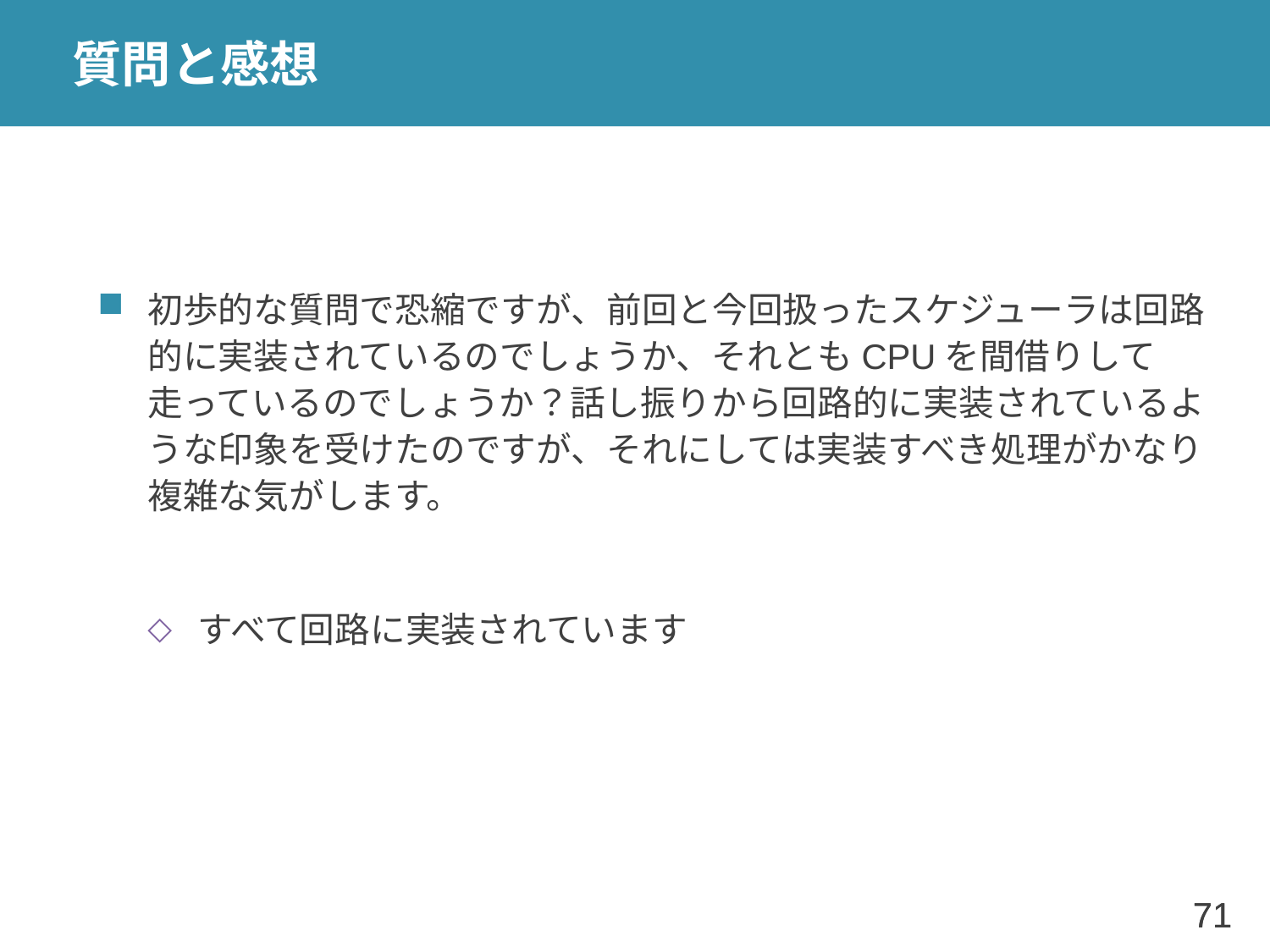

# 質問と感想
初歩的な質問で恐縮ですが、前回と今回扱ったスケジューラは回路的に実装されているのでしょうか、それともCPUを間借りして走っているのでしょうか？話し振りから回路的に実装されているような印象を受けたのですが、それにしては実装すべき処理がかなり複雑な気がします。

すべて回路に実装されています